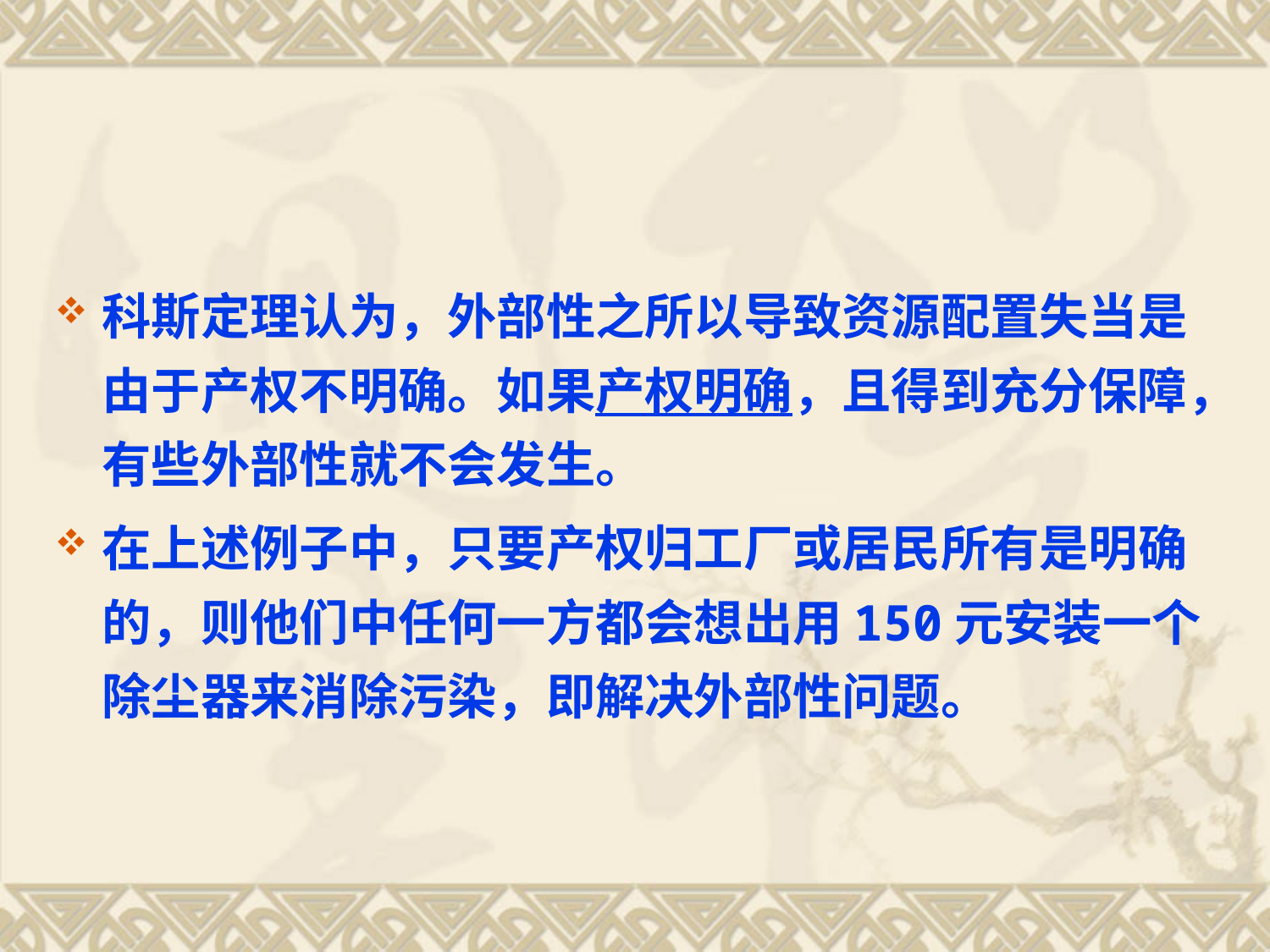

科斯定理认为，外部性之所以导致资源配置失当是由于产权不明确。如果产权明确，且得到充分保障，有些外部性就不会发生。
在上述例子中，只要产权归工厂或居民所有是明确的，则他们中任何一方都会想出用150元安装一个除尘器来消除污染，即解决外部性问题。